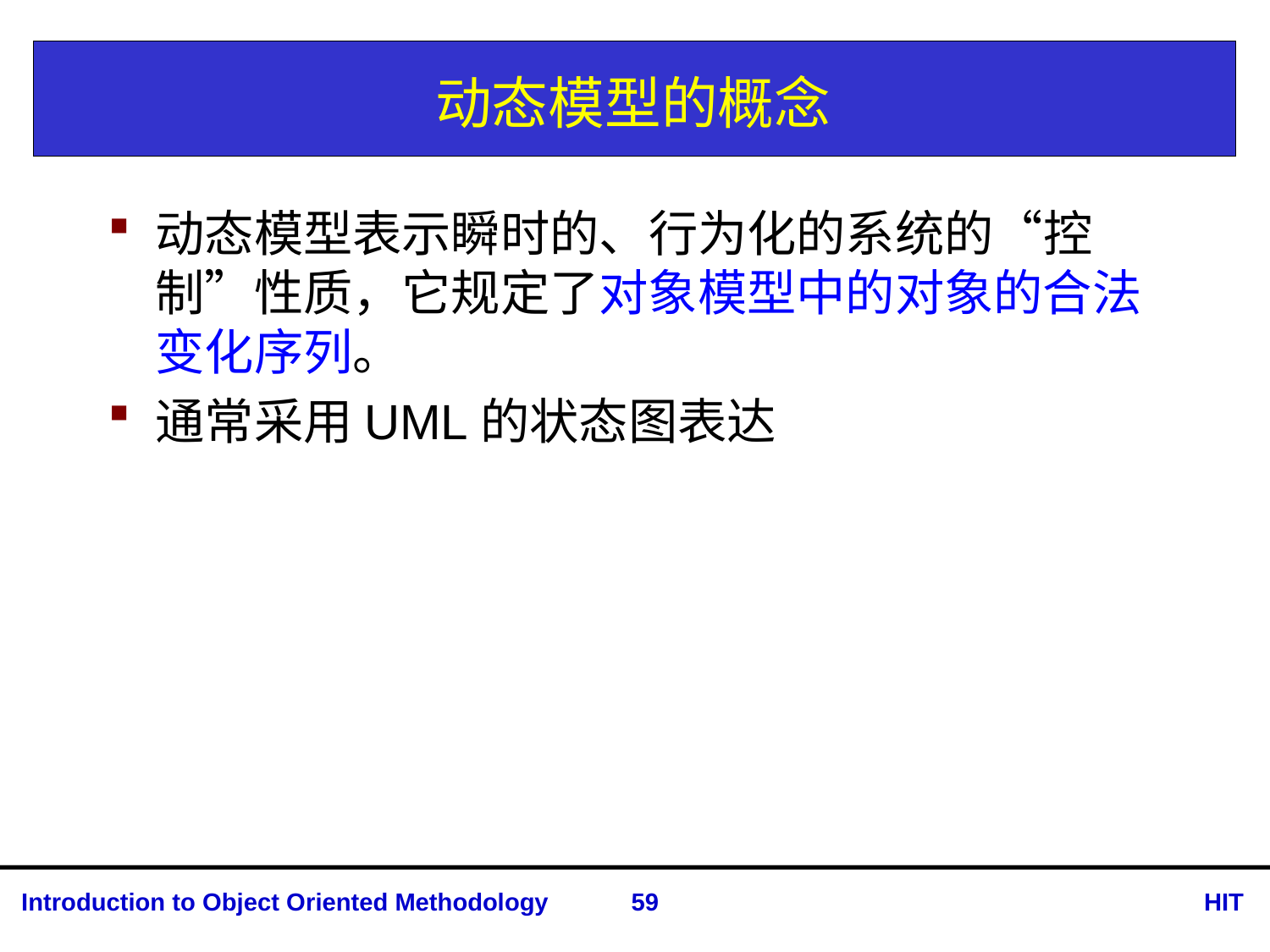

# 动态模型的概念
动态模型表示瞬时的、行为化的系统的“控制”性质，它规定了对象模型中的对象的合法变化序列。
通常采用UML的状态图表达